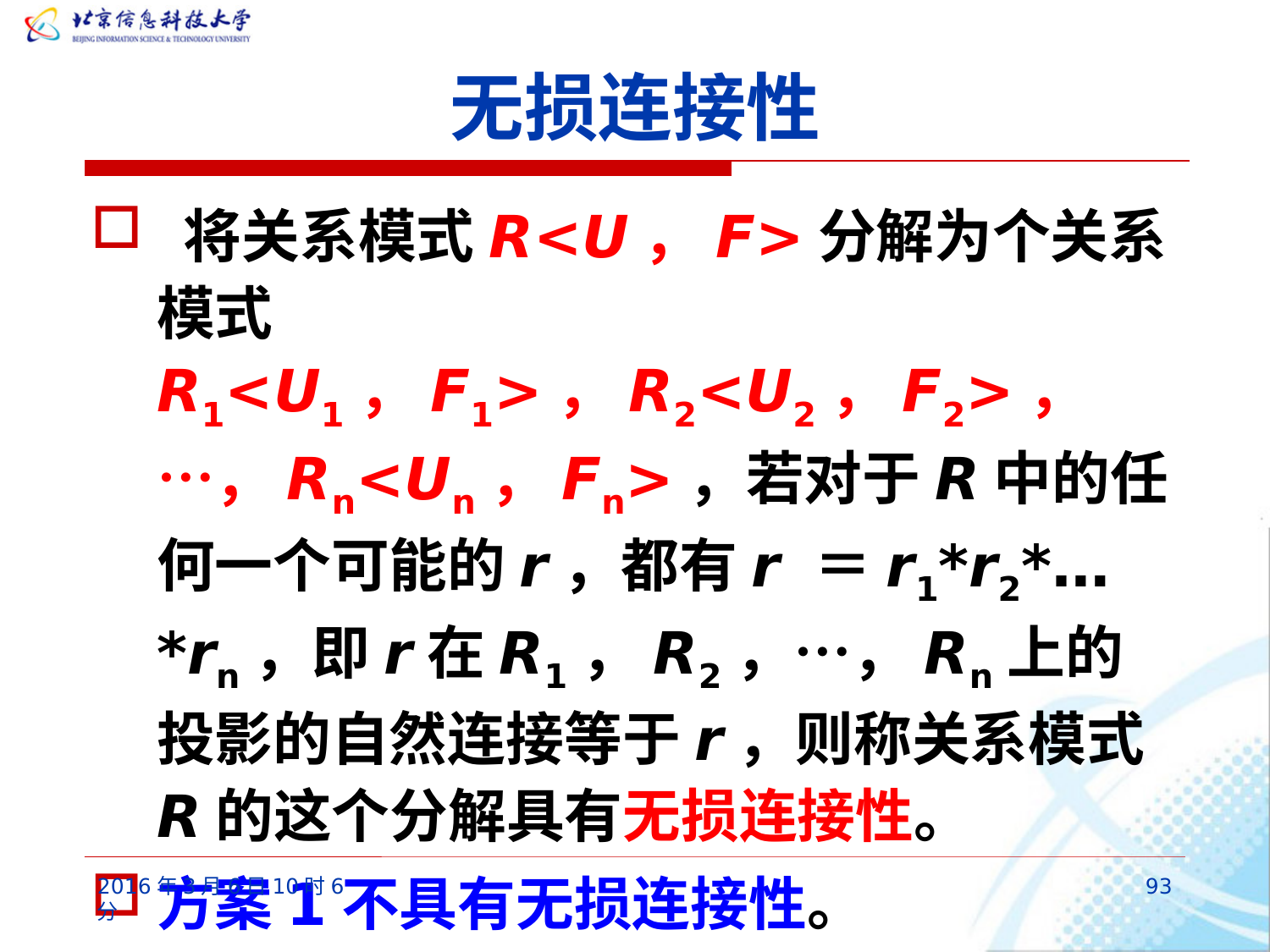

# 无损连接性
 将关系模式R<U，F>分解为个关系模式R1<U1，F1>，R2<U2，F2>，…，Rn<Un，Fn>，若对于R中的任何一个可能的r，都有r ＝r1*r2*…*rn，即r在R1，R2，…，Rn上的投影的自然连接等于r，则称关系模式R的这个分解具有无损连接性。
方案1不具有无损连接性。
2016年3月6日10时6分
93